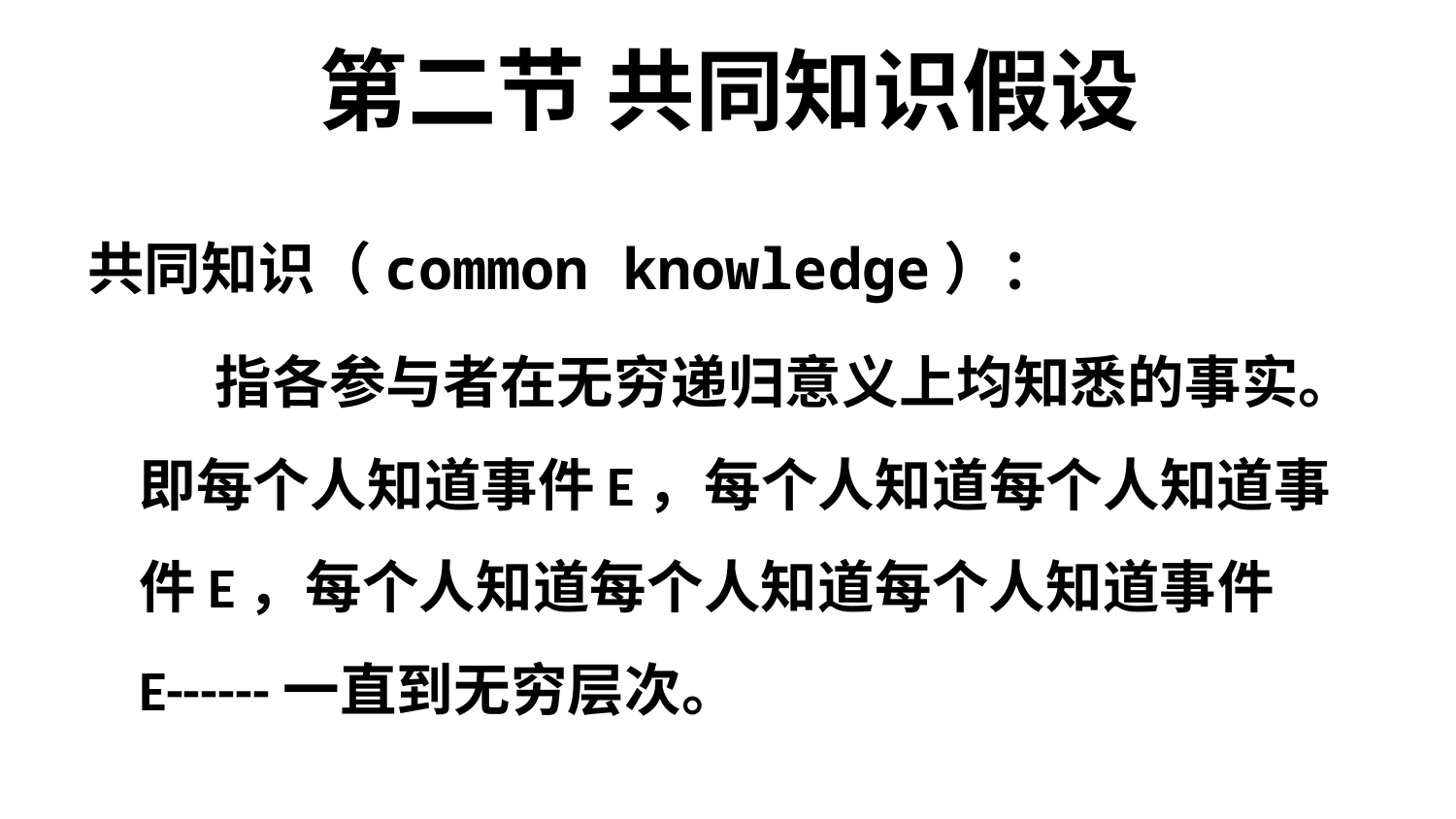

# 第二节 共同知识假设
共同知识（common knowledge）：
         指各参与者在无穷递归意义上均知悉的事实。即每个人知道事件E，每个人知道每个人知道事件E，每个人知道每个人知道每个人知道事件E------一直到无穷层次。